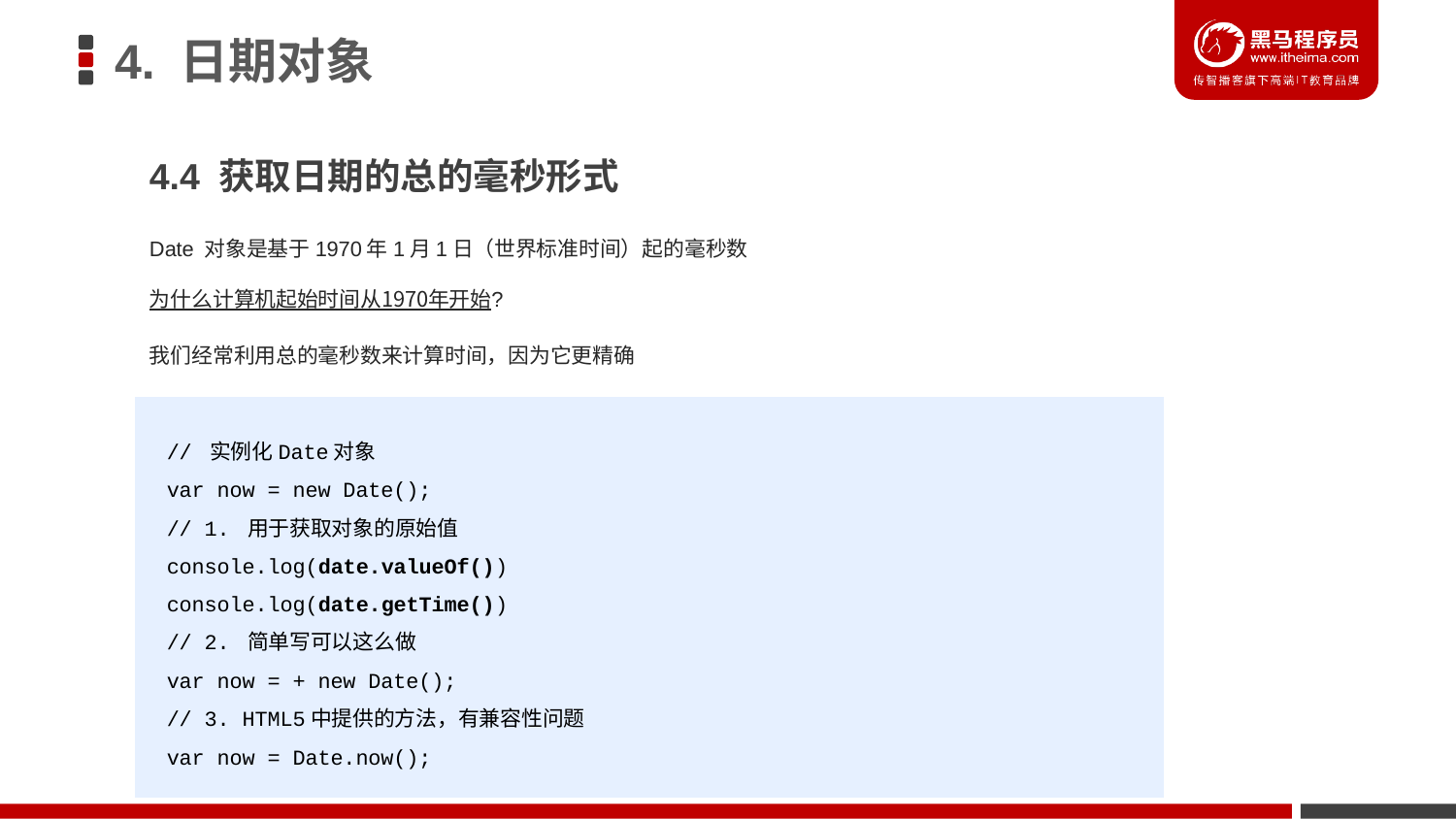

# 4. 日期对象
4.4 获取日期的总的毫秒形式

Date 对象是基于1970年1月1日（世界标准时间）起的毫秒数

为什么计算机起始时间从1970年开始?

我们经常利用总的毫秒数来计算时间，因为它更精确
// 实例化Date对象
var now = new Date();
// 1. 用于获取对象的原始值
console.log(date.valueOf())
console.log(date.getTime())
// 2. 简单写可以这么做
var now = + new Date();
// 3. HTML5中提供的方法，有兼容性问题
var now = Date.now();